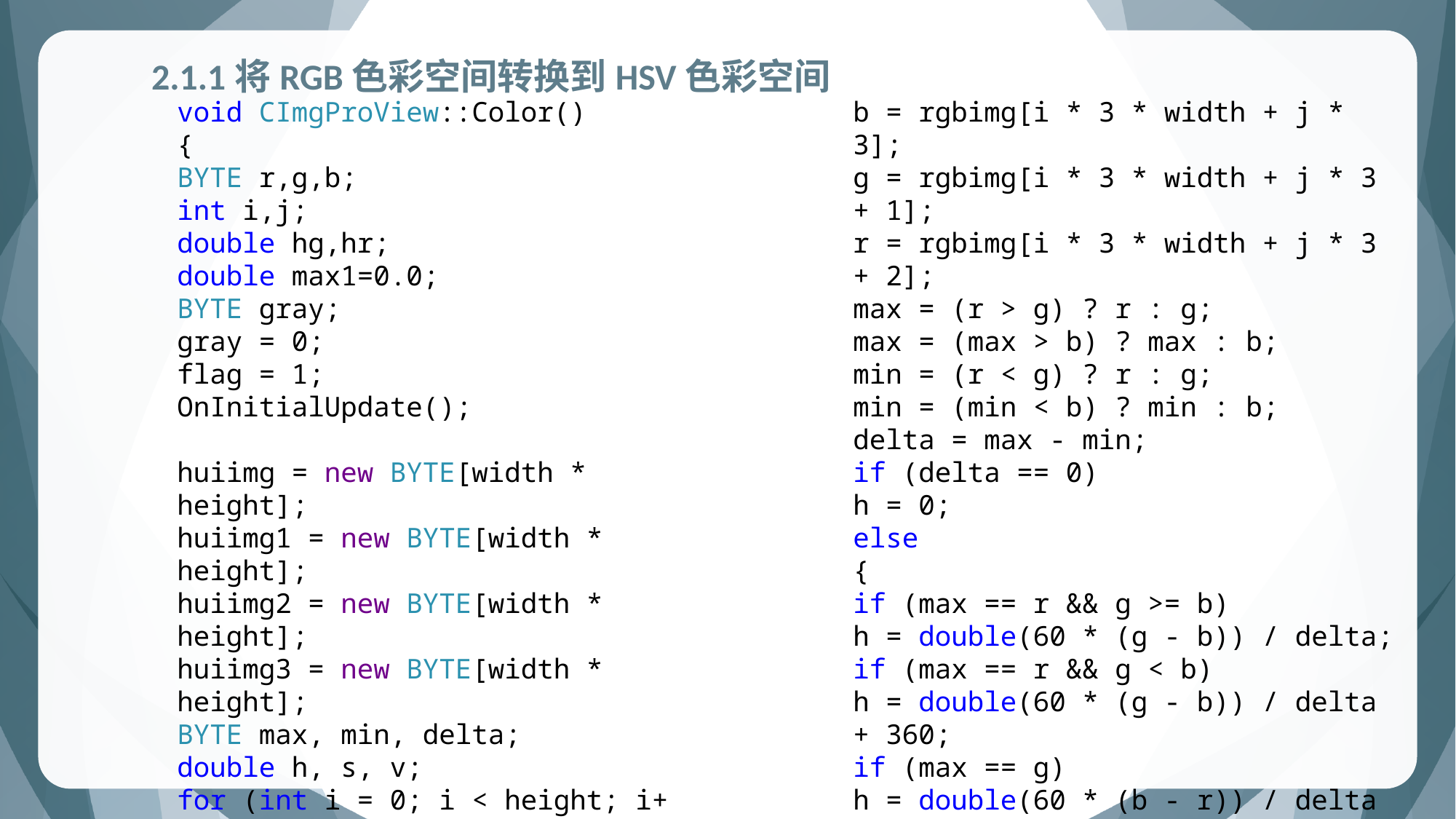

2.1.1将RGB色彩空间转换到HSV色彩空间
void CImgProView::Color()
{
BYTE r,g,b;
int i,j;
double hg,hr;
double max1=0.0;
BYTE gray;
gray = 0;
flag = 1;
OnInitialUpdate();

huiimg = new BYTE[width * height];
huiimg1 = new BYTE[width * height];
huiimg2 = new BYTE[width * height];
huiimg3 = new BYTE[width * height];
BYTE max, min, delta;
double h, s, v;
for (int i = 0; i < height; i++)
{
for (int j = 0; j < width; j++)
{

b = rgbimg[i * 3 * width + j * 3];
g = rgbimg[i * 3 * width + j * 3 + 1];
r = rgbimg[i * 3 * width + j * 3 + 2];
max = (r > g) ? r : g;
max = (max > b) ? max : b;
min = (r < g) ? r : g;
min = (min < b) ? min : b;
delta = max - min;
if (delta == 0)
h = 0;
else
{
if (max == r && g >= b)
h = double(60 * (g - b)) / delta;
if (max == r && g < b)
h = double(60 * (g - b)) / delta + 360;
if (max == g)
h = double(60 * (b - r)) / delta + 120;
if (max == b)
h = double(60 * (r - g)) / delta + 240;
}